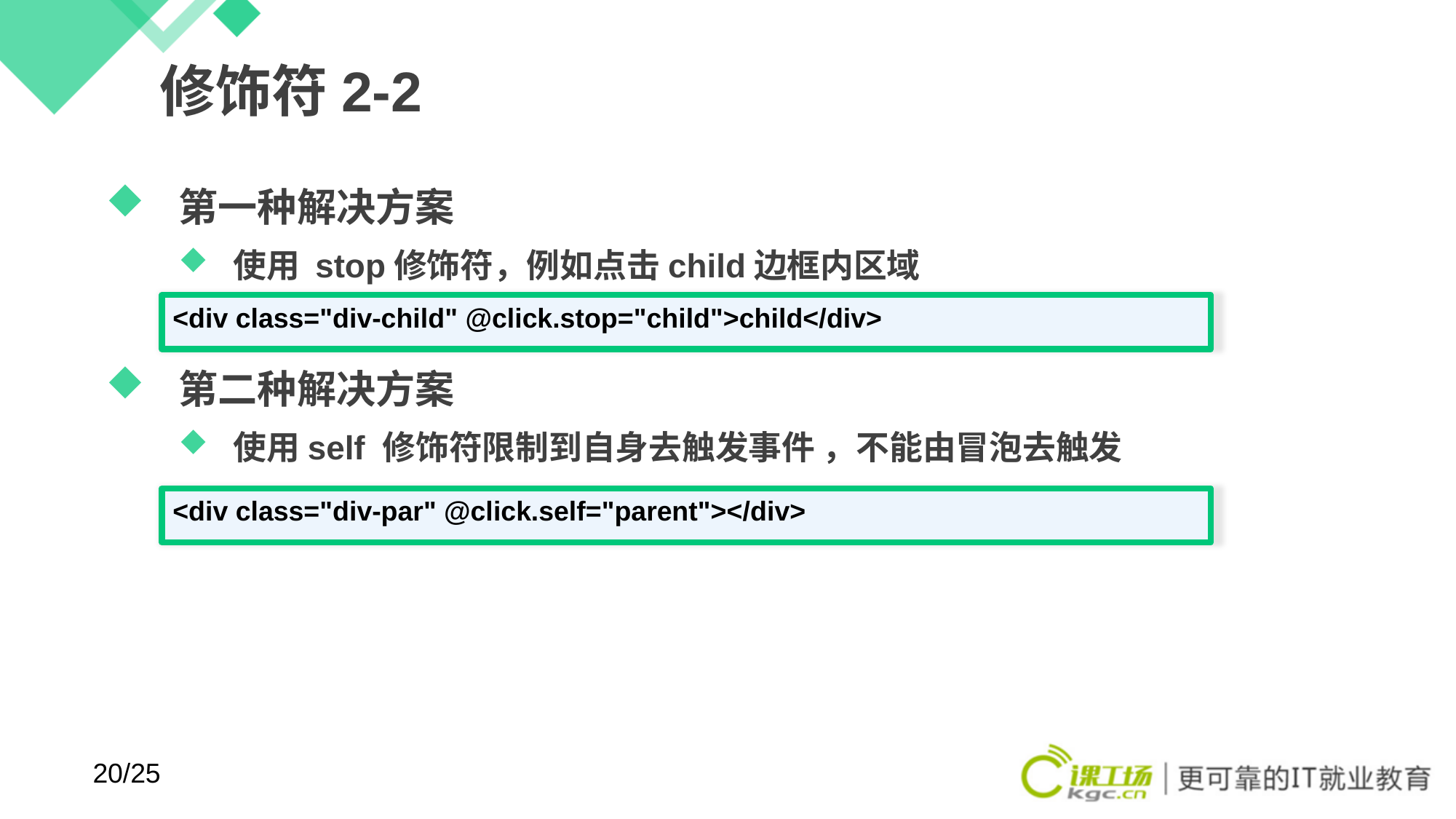

# 修饰符2-2
第一种解决方案
使用 stop修饰符，例如点击child边框内区域

第二种解决方案
使用self 修饰符限制到自身去触发事件 ，不能由冒泡去触发

<div class="div-child" @click.stop="child">child</div>

<div class="div-par" @click.self="parent"></div>